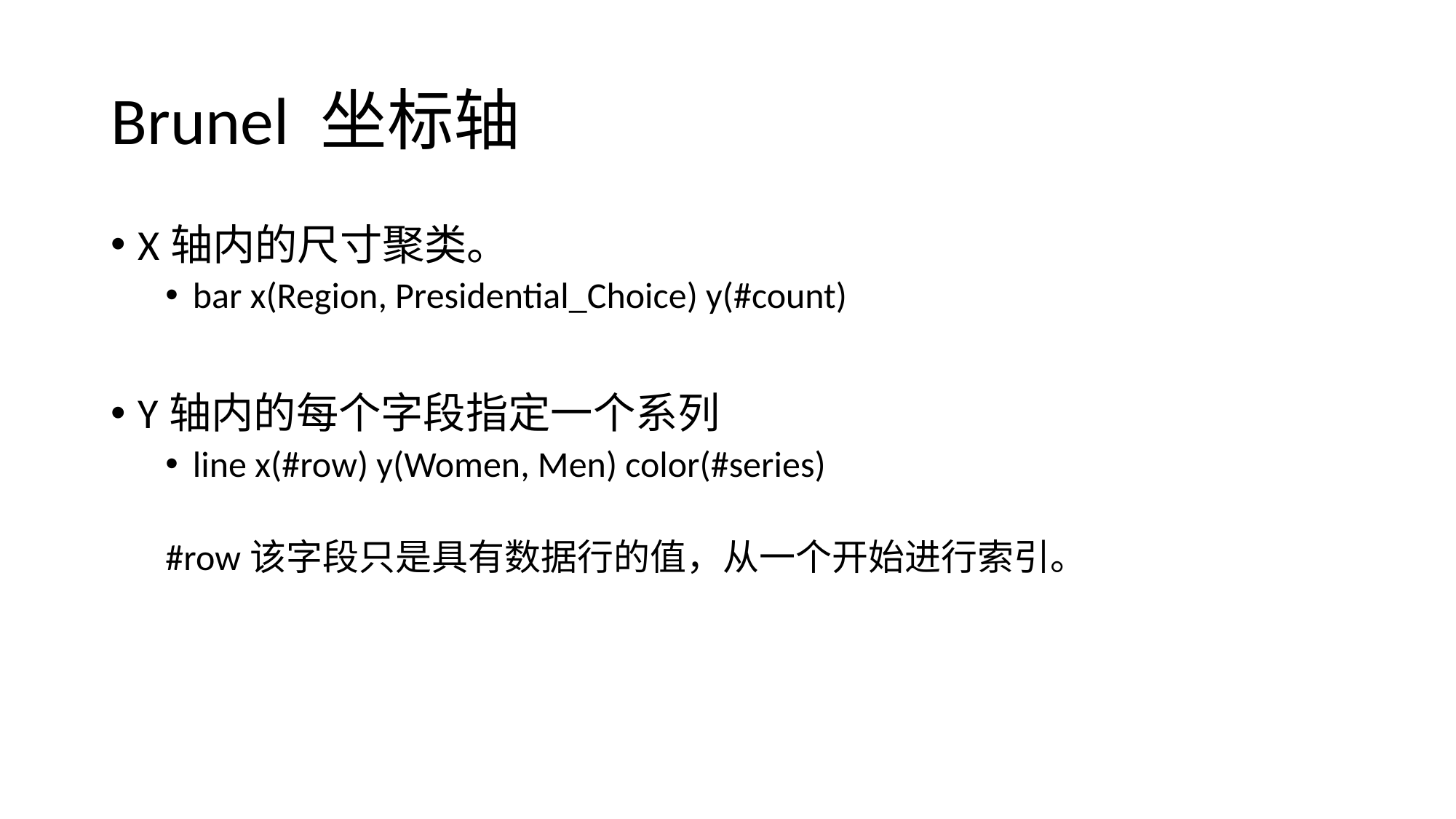

# Brunel 坐标轴
X轴内的尺寸聚类。
bar x(Region, Presidential_Choice) y(#count)

Y轴内的每个字段指定一个系列
line x(#row) y(Women, Men) color(#series)

#row该字段只是具有数据行的值，从一个开始进行索引。